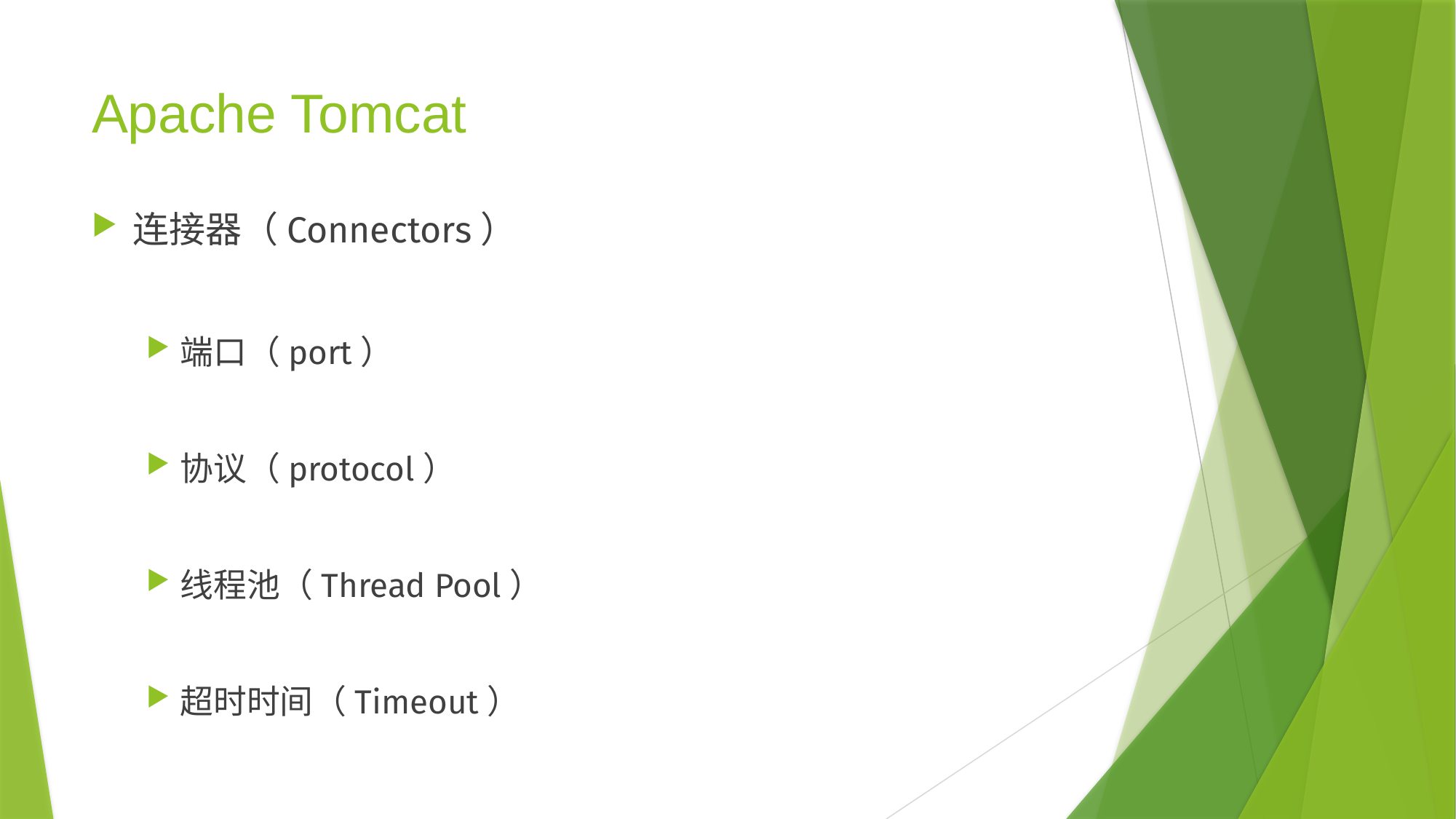

# Apache Tomcat
连接器（Connectors）

端口（port）

协议（protocol）

线程池（Thread Pool）

超时时间（Timeout）